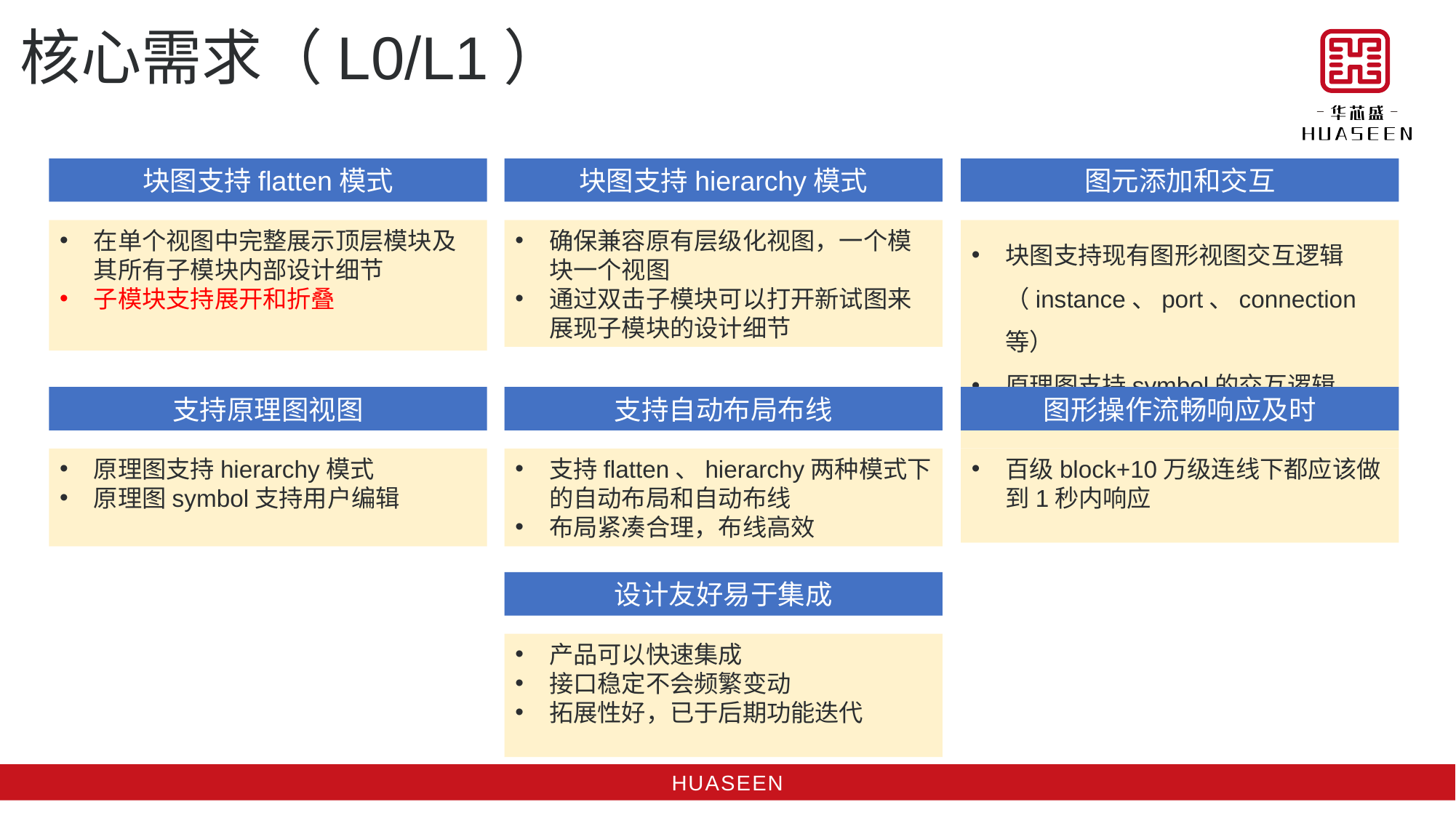

核心需求（L0/L1）
块图支持flatten模式
块图支持hierarchy模式
图元添加和交互
在单个视图中完整展示顶层模块及其所有子模块内部设计细节
子模块支持展开和折叠

确保兼容原有层级化视图，一个模块一个视图
通过双击子模块可以打开新试图来展现子模块的设计细节
块图支持现有图形视图交互逻辑（instance、port、connection等）
原理图支持symbol的交互逻辑

支持原理图视图
支持自动布局布线
图形操作流畅响应及时
原理图支持hierarchy模式
原理图symbol支持用户编辑

支持flatten、hierarchy两种模式下的自动布局和自动布线
布局紧凑合理，布线高效
百级block+10万级连线下都应该做到1秒内响应

设计友好易于集成
产品可以快速集成
接口稳定不会频繁变动
拓展性好，已于后期功能迭代